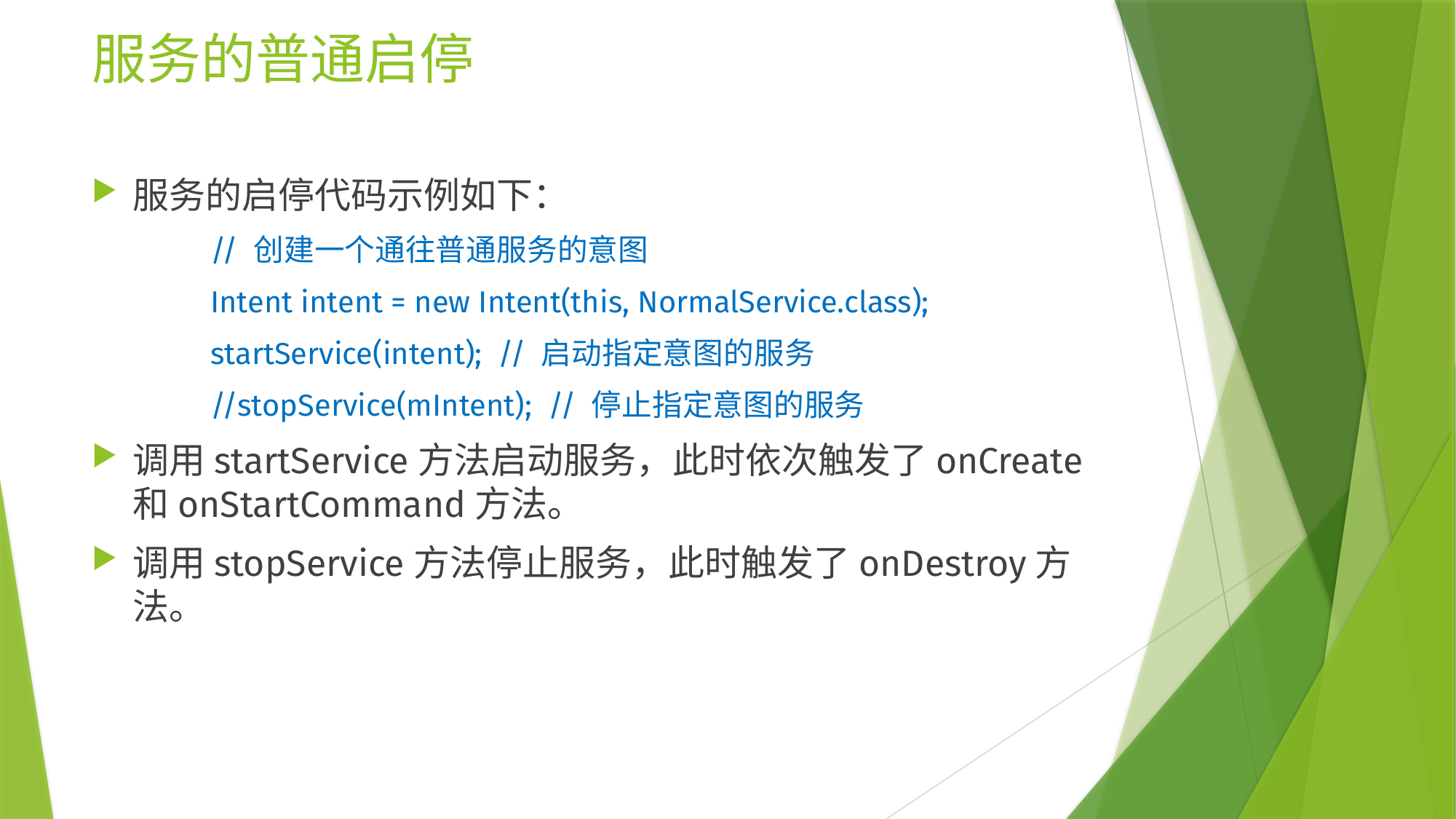

# 服务的普通启停
服务的启停代码示例如下：
        // 创建一个通往普通服务的意图
        Intent intent = new Intent(this, NormalService.class);
        startService(intent);  // 启动指定意图的服务
        //stopService(mIntent);  // 停止指定意图的服务
调用startService方法启动服务，此时依次触发了onCreate和onStartCommand方法。
调用stopService方法停止服务，此时触发了onDestroy方法。